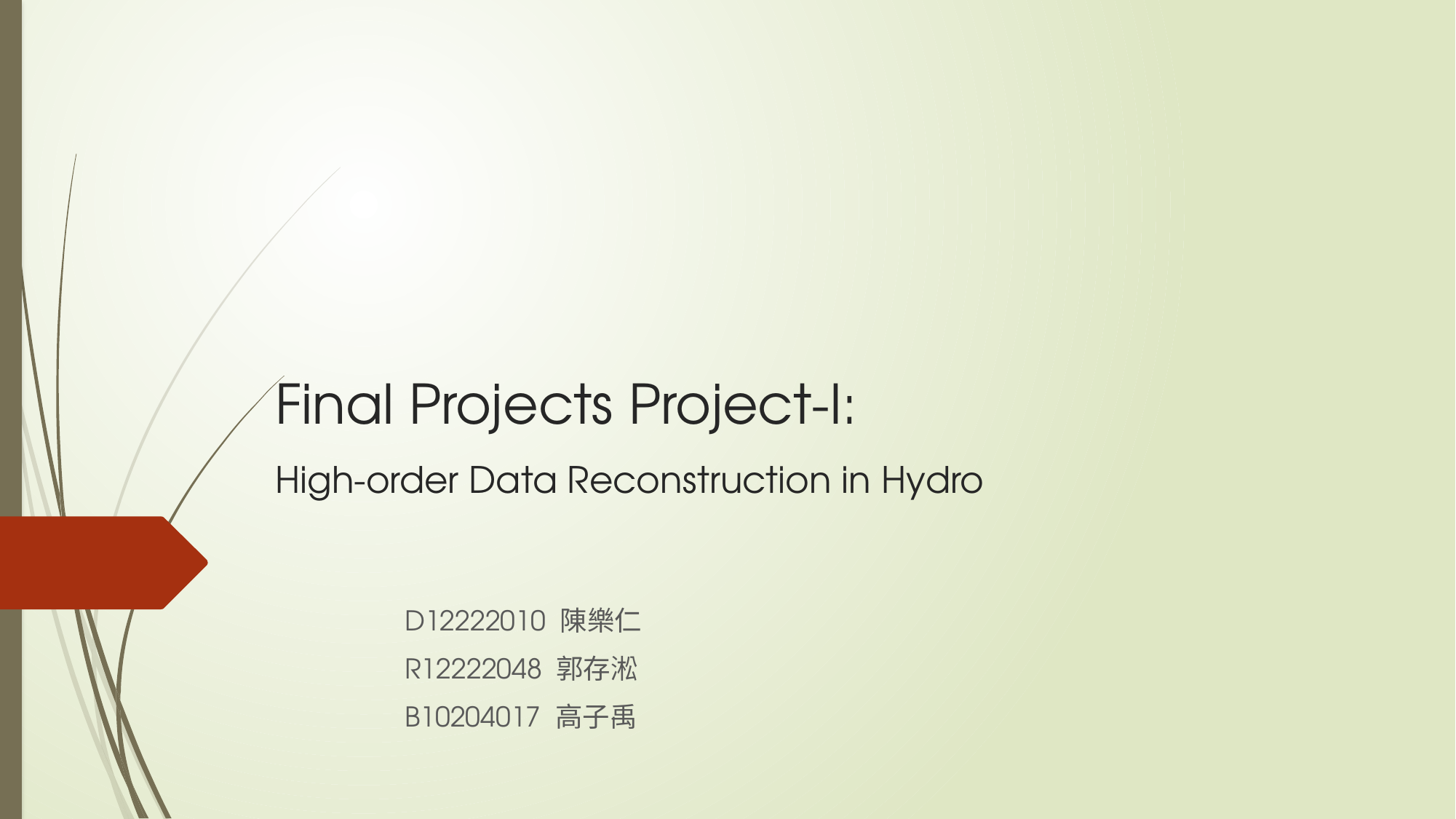

# Final Projects Project-I: High-order Data Reconstruction in Hydro
D12222010 陳樂仁
R12222048 郭存淞
B10204017 高子禹